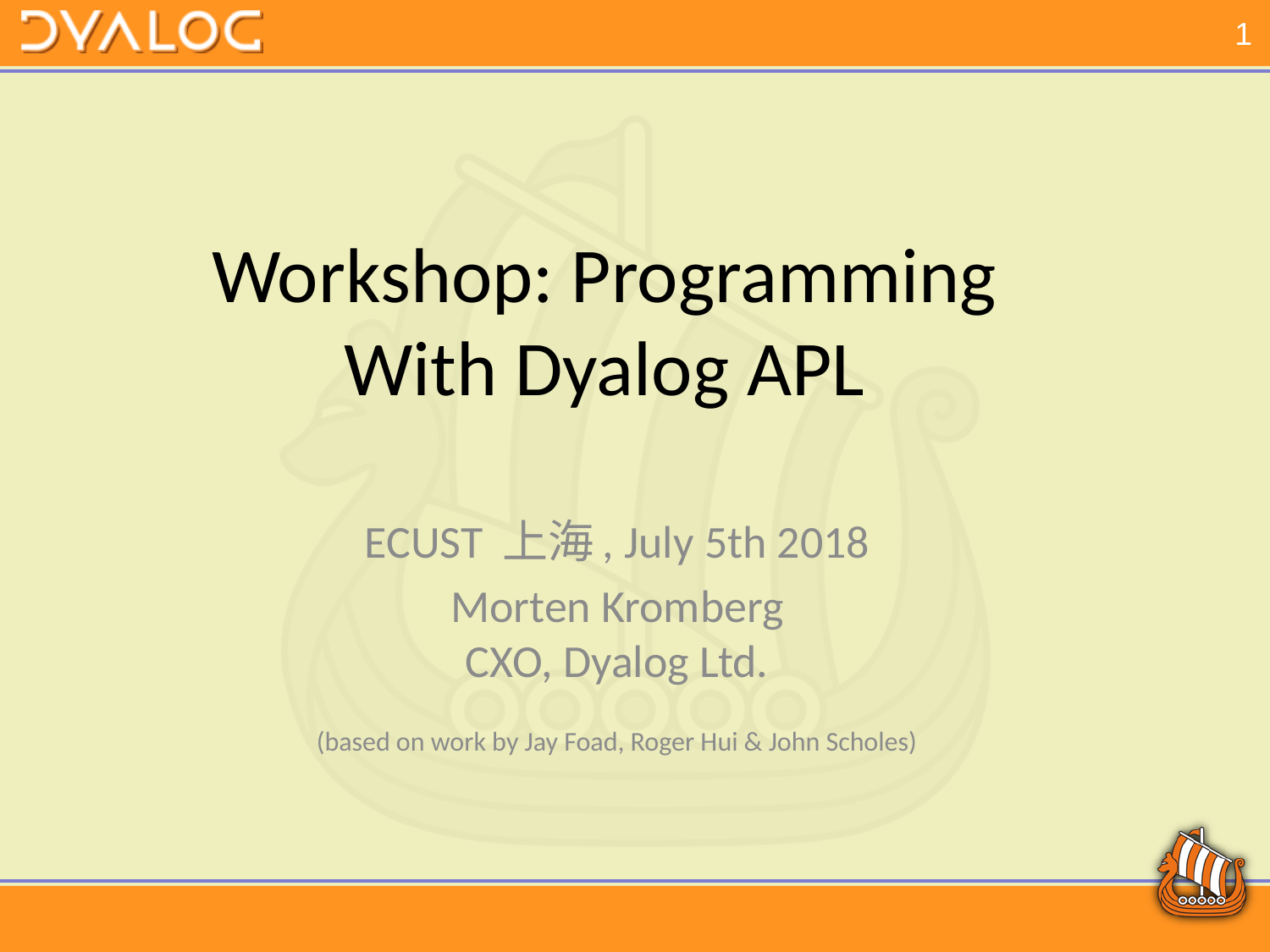

# Workshop: Programming With Dyalog APL
ECUST 上海, July 5th 2018
Morten Kromberg
CXO, Dyalog Ltd.
(based on work by Jay Foad, Roger Hui & John Scholes)